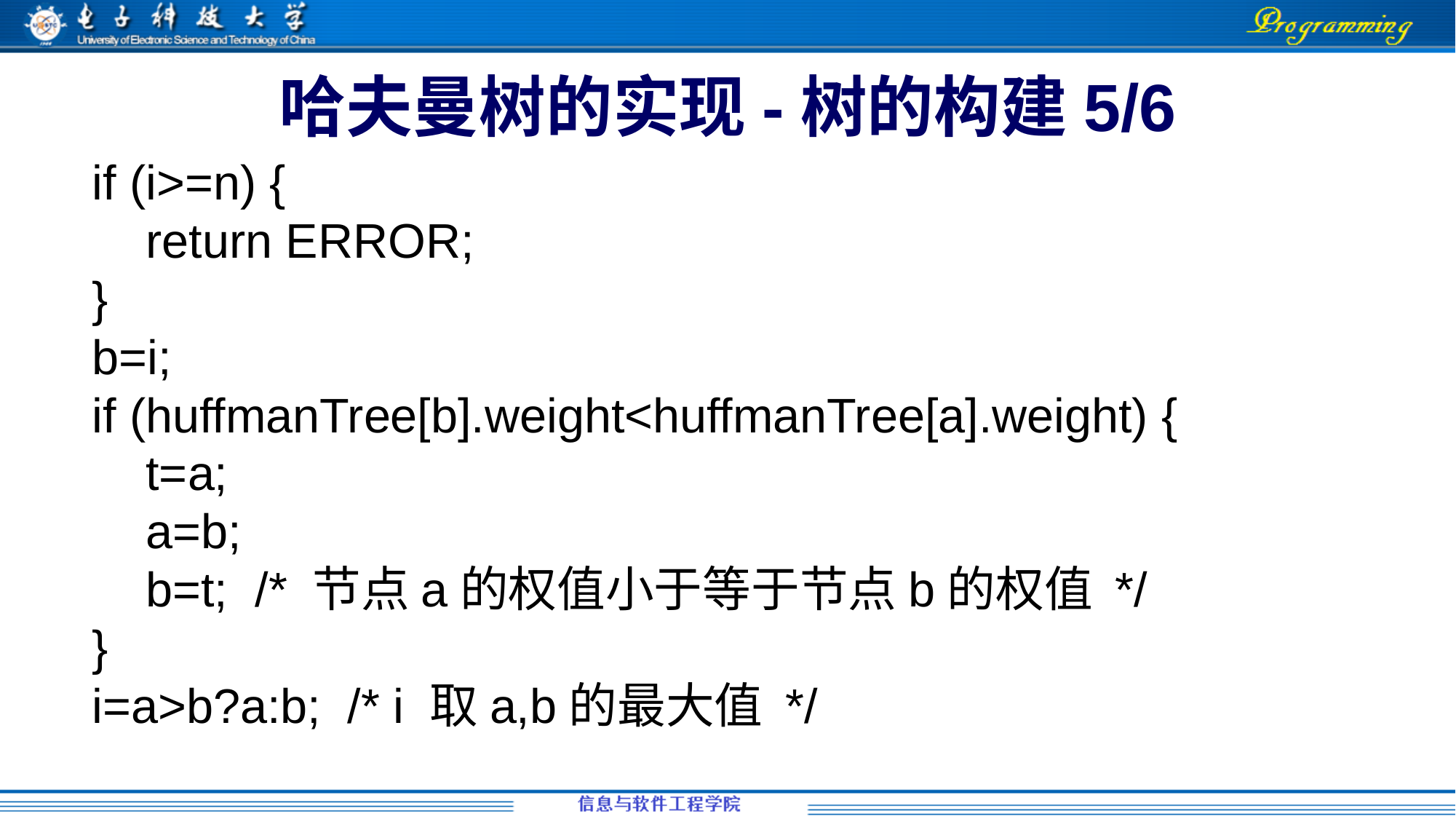

# 哈夫曼树的实现-树的构建5/6
    if (i>=n) {
        return ERROR;
    }
    b=i;
    if (huffmanTree[b].weight<huffmanTree[a].weight) {
        t=a;
        a=b;
        b=t;  /* 节点a的权值小于等于节点b的权值 */
    }
    i=a>b?a:b;  /* i 取a,b的最大值 */